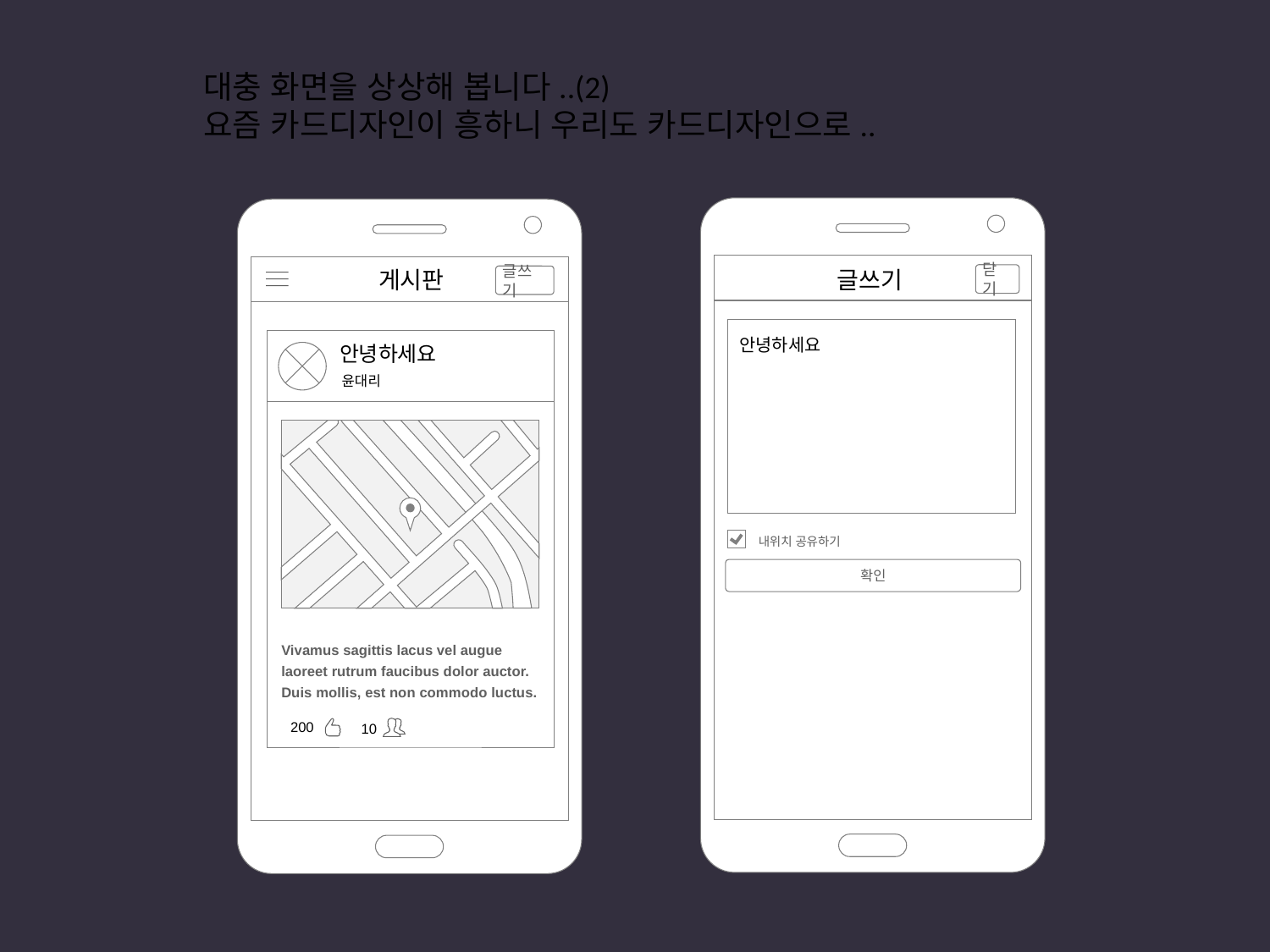

대충 화면을 상상해 봅니다..(2)
요즘 카드디자인이 흥하니 우리도 카드디자인으로..

글쓰기
게시판
닫기
글쓰기

안녕하세요

안녕하세요

윤대리

내위치 공유하기

확인
Vivamus sagittis lacus vel augue laoreet rutrum faucibus dolor auctor. Duis mollis, est non commodo luctus.
200
10